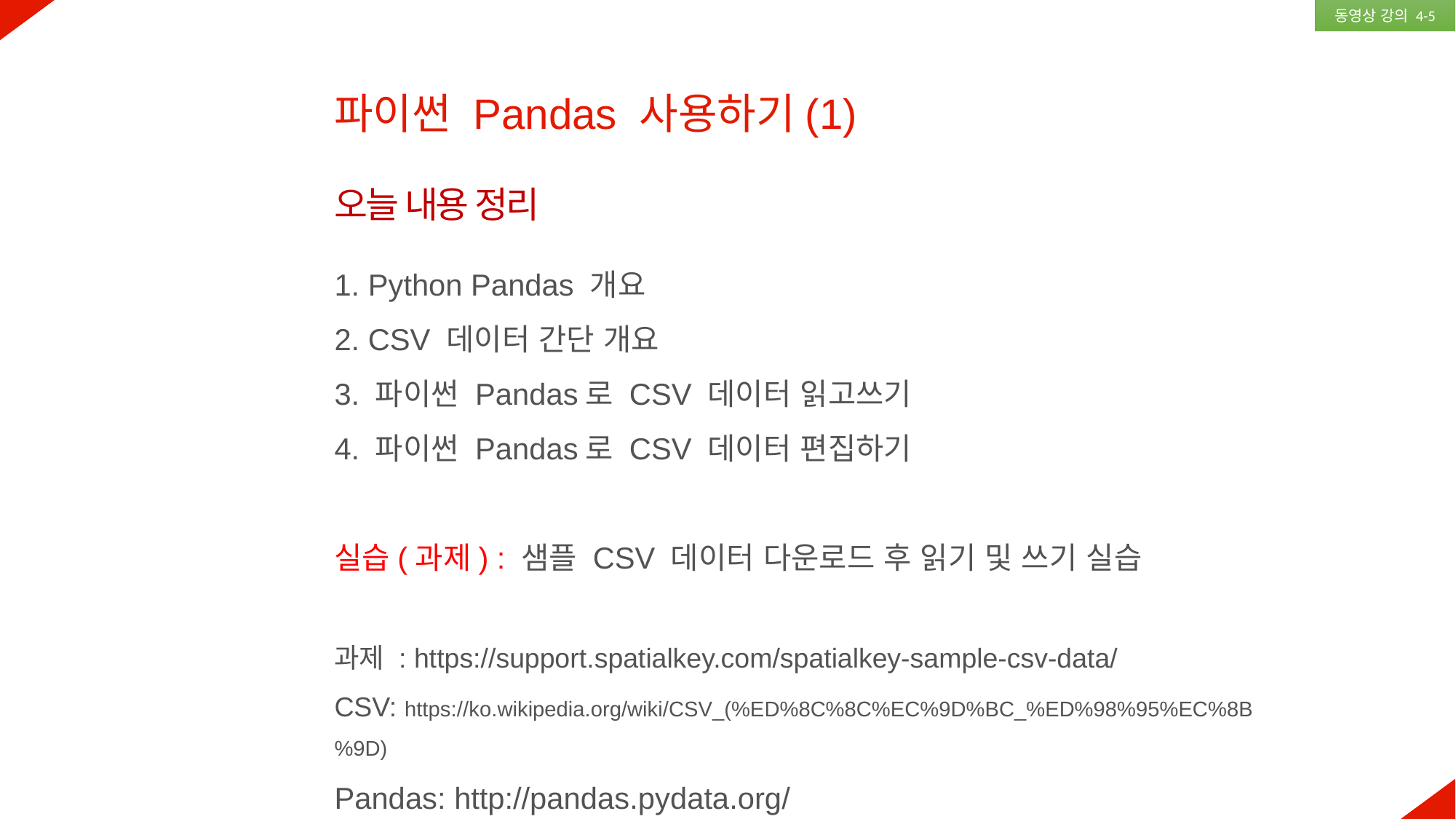

동영상 강의 4-5
파이썬 Pandas 사용하기(1)
오늘 내용 정리
1. Python Pandas 개요
2. CSV 데이터 간단 개요
3. 파이썬 Pandas로 CSV 데이터 읽고쓰기
4. 파이썬 Pandas로 CSV 데이터 편집하기
실습(과제) : 샘플 CSV 데이터 다운로드 후 읽기 및 쓰기 실습

과제 : https://support.spatialkey.com/spatialkey-sample-csv-data/
CSV: https://ko.wikipedia.org/wiki/CSV_(%ED%8C%8C%EC%9D%BC_%ED%98%95%EC%8B%9D)
Pandas: http://pandas.pydata.org/